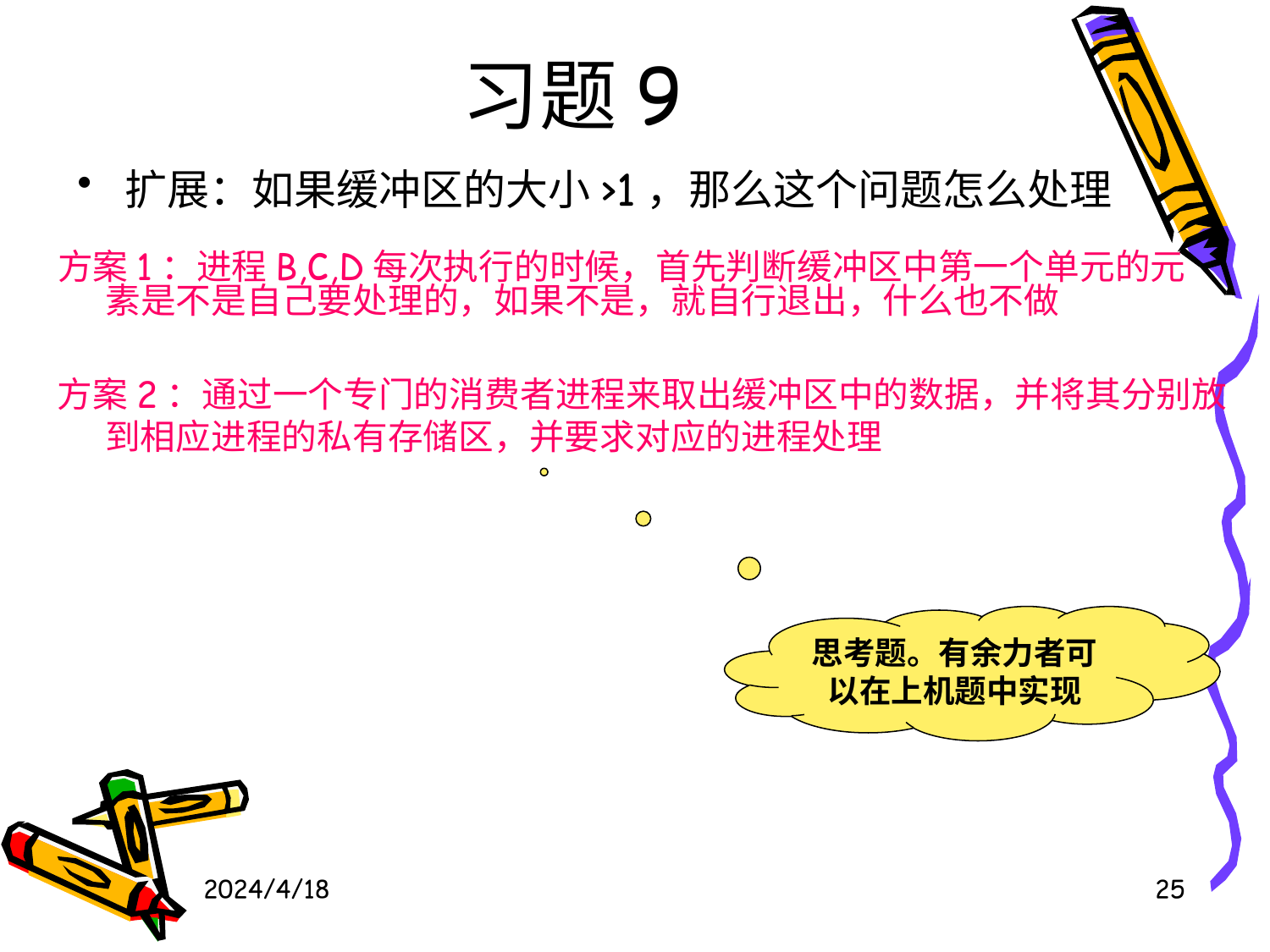

# 习题9
扩展：如果缓冲区的大小>1，那么这个问题怎么处理
方案1：进程B,C,D每次执行的时候，首先判断缓冲区中第一个单元的元素是不是自己要处理的，如果不是，就自行退出，什么也不做
方案2：通过一个专门的消费者进程来取出缓冲区中的数据，并将其分别放到相应进程的私有存储区，并要求对应的进程处理
思考题。有余力者可以在上机题中实现
2024/4/18
25